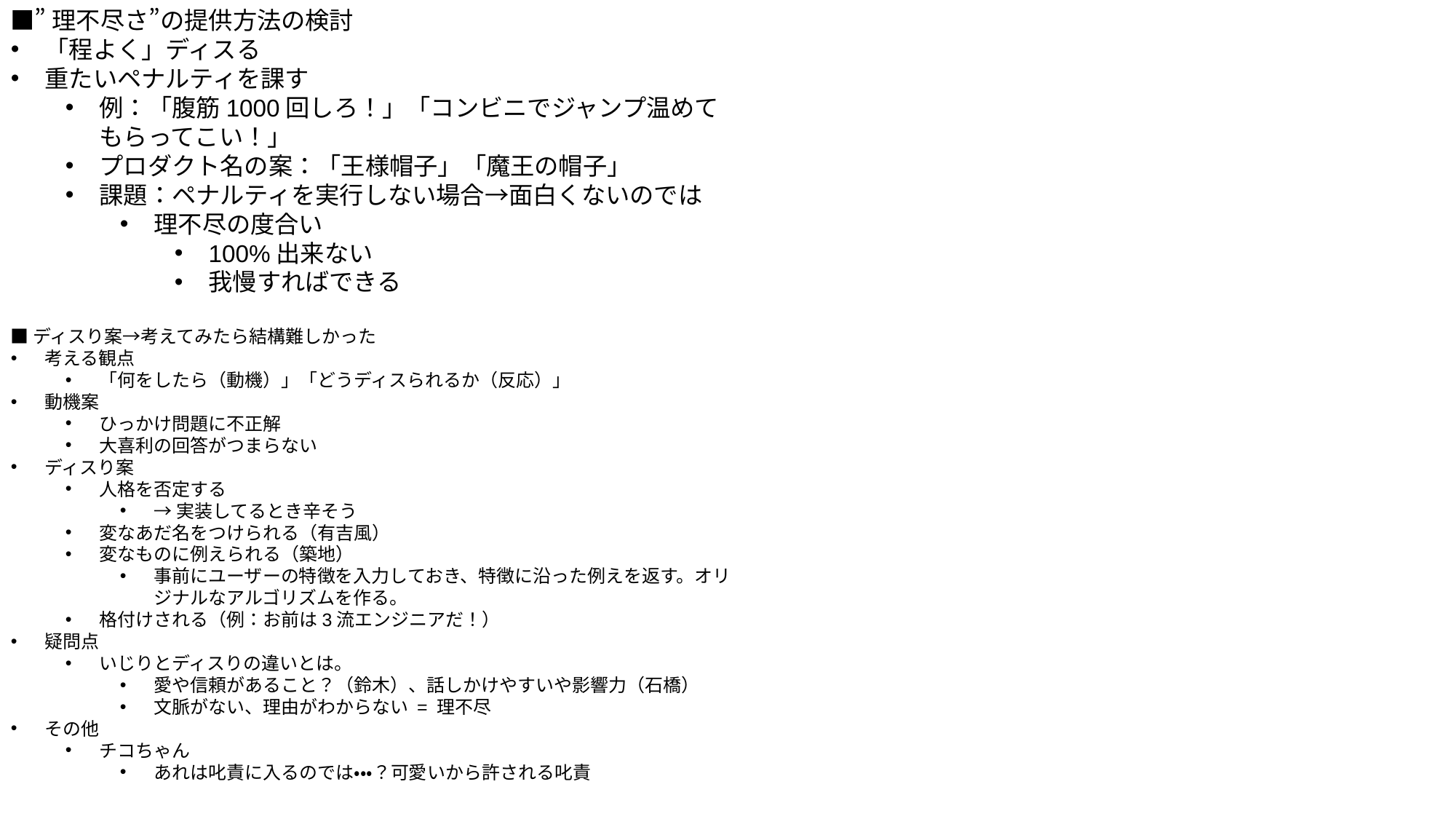

■”理不尽さ”の提供方法の検討
「程よく」ディスる
重たいペナルティを課す
例：「腹筋1000回しろ！」「コンビニでジャンプ温めてもらってこい！」
プロダクト名の案：「王様帽子」「魔王の帽子」
課題：ペナルティを実行しない場合→面白くないのでは
理不尽の度合い
100%出来ない
我慢すればできる

■ディスり案→考えてみたら結構難しかった
考える観点
「何をしたら（動機）」「どうディスられるか（反応）」
動機案
ひっかけ問題に不正解
大喜利の回答がつまらない
ディスり案
人格を否定する
→実装してるとき辛そう
変なあだ名をつけられる（有吉風）
変なものに例えられる（築地）
事前にユーザーの特徴を入力しておき、特徴に沿った例えを返す。オリジナルなアルゴリズムを作る。
格付けされる（例：お前は3流エンジニアだ！）
疑問点
いじりとディスりの違いとは。
愛や信頼があること？（鈴木）、話しかけやすいや影響力（石橋）
文脈がない、理由がわからない = 理不尽
その他
チコちゃん
あれは叱責に入るのでは・・・？可愛いから許される叱責